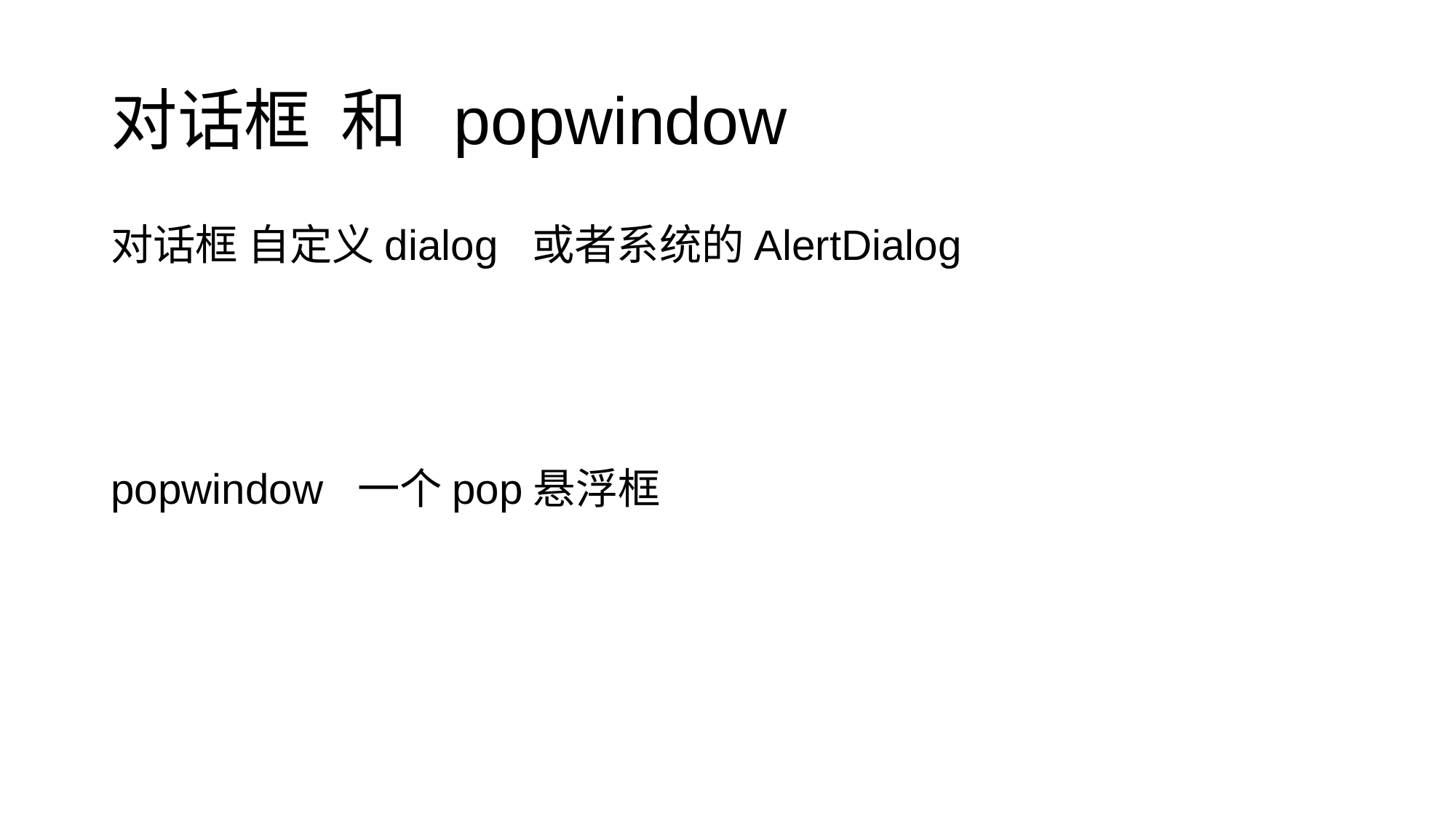

# 对话框  和  popwindow
对话框 自定义dialog  或者系统的AlertDialog

popwindow  一个pop悬浮框